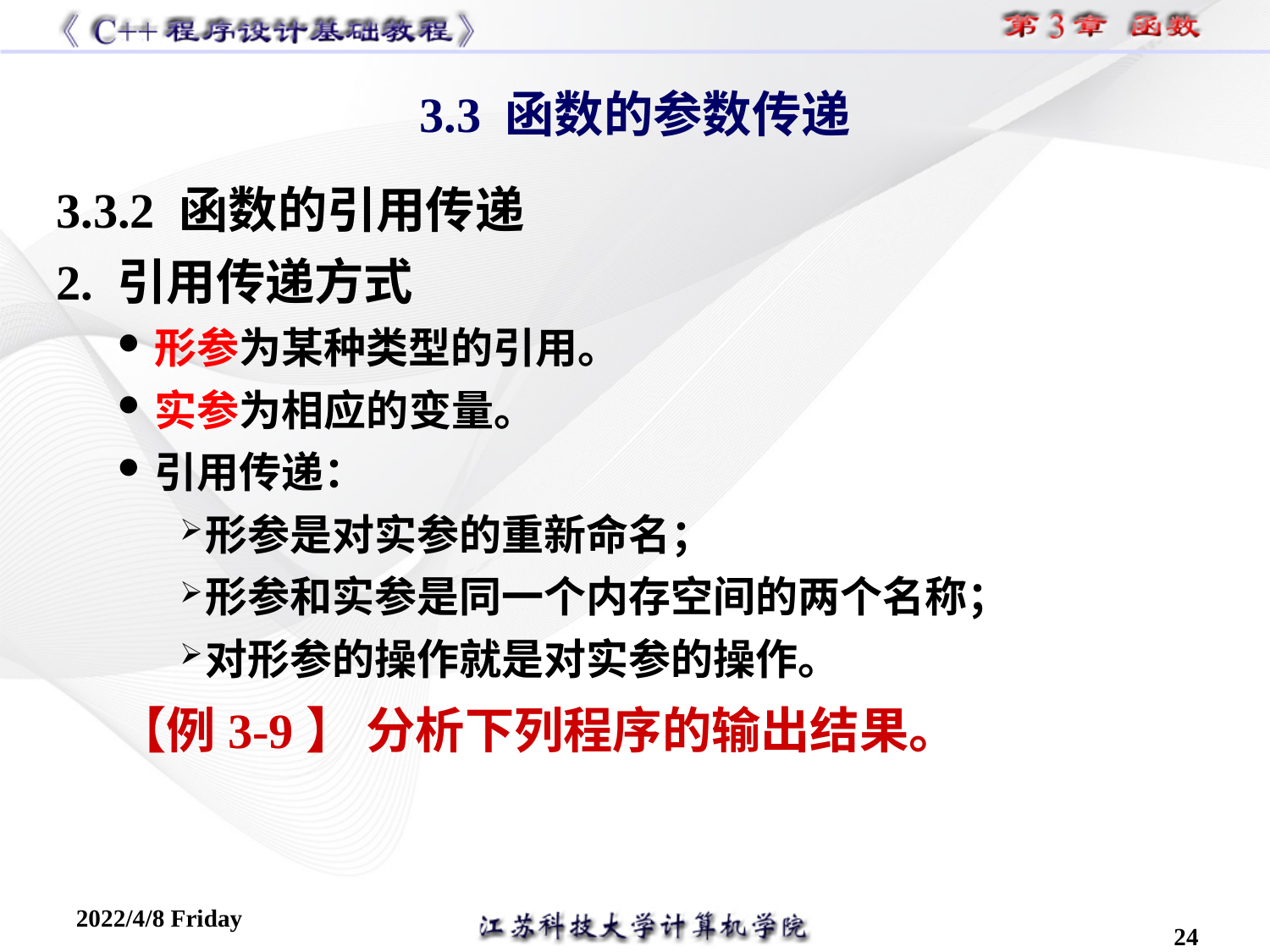

3.3 函数的参数传递
3.3.2 函数的引用传递
2. 引用传递方式
形参为某种类型的引用。
实参为相应的变量。
引用传递：
形参是对实参的重新命名；
形参和实参是同一个内存空间的两个名称；
对形参的操作就是对实参的操作。
【例3-9】 分析下列程序的输出结果。